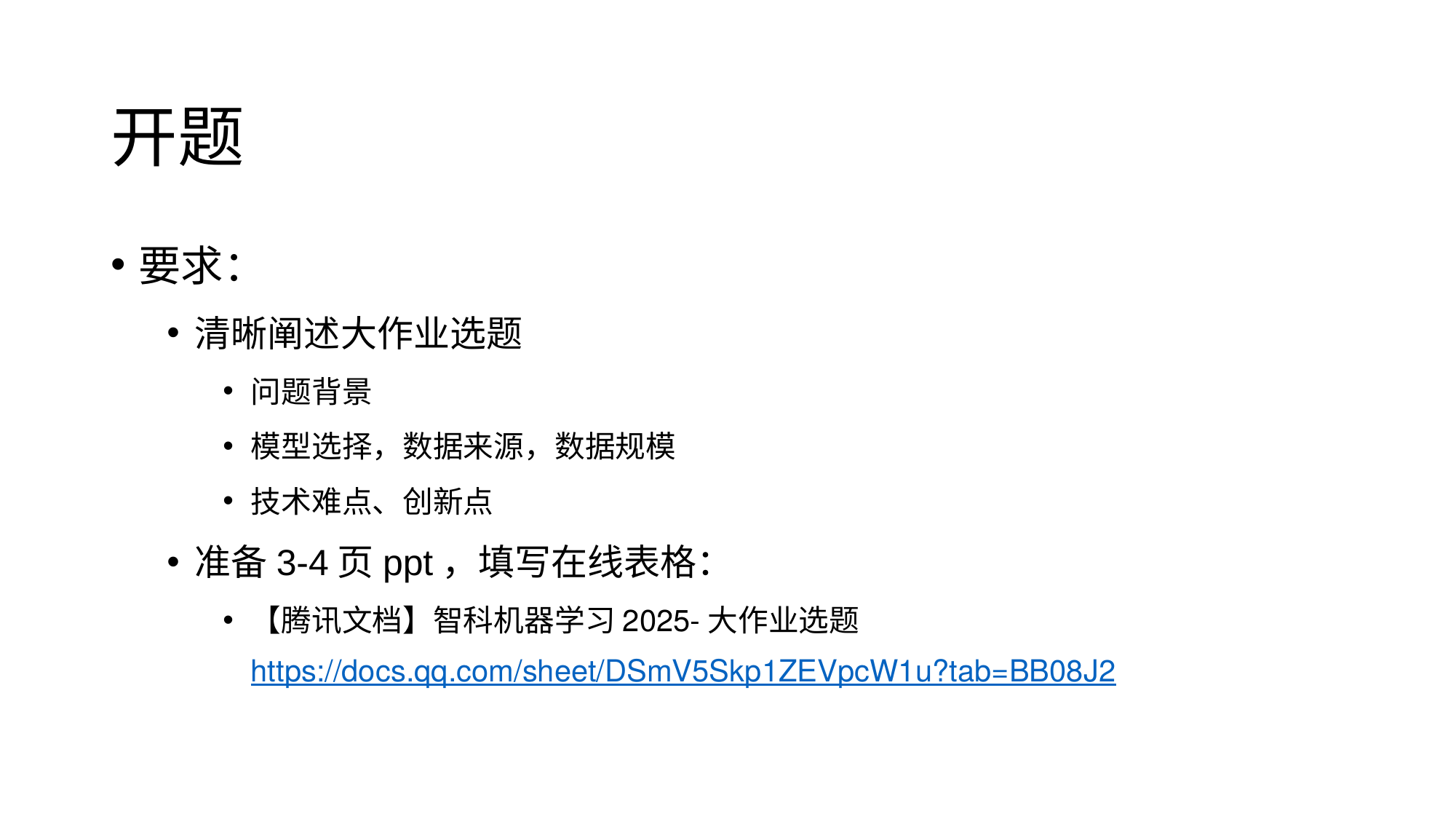

# 开题
要求：
清晰阐述大作业选题
问题背景
模型选择，数据来源，数据规模
技术难点、创新点
准备3-4页ppt，填写在线表格：
【腾讯文档】智科机器学习2025-大作业选题 https://docs.qq.com/sheet/DSmV5Skp1ZEVpcW1u?tab=BB08J2